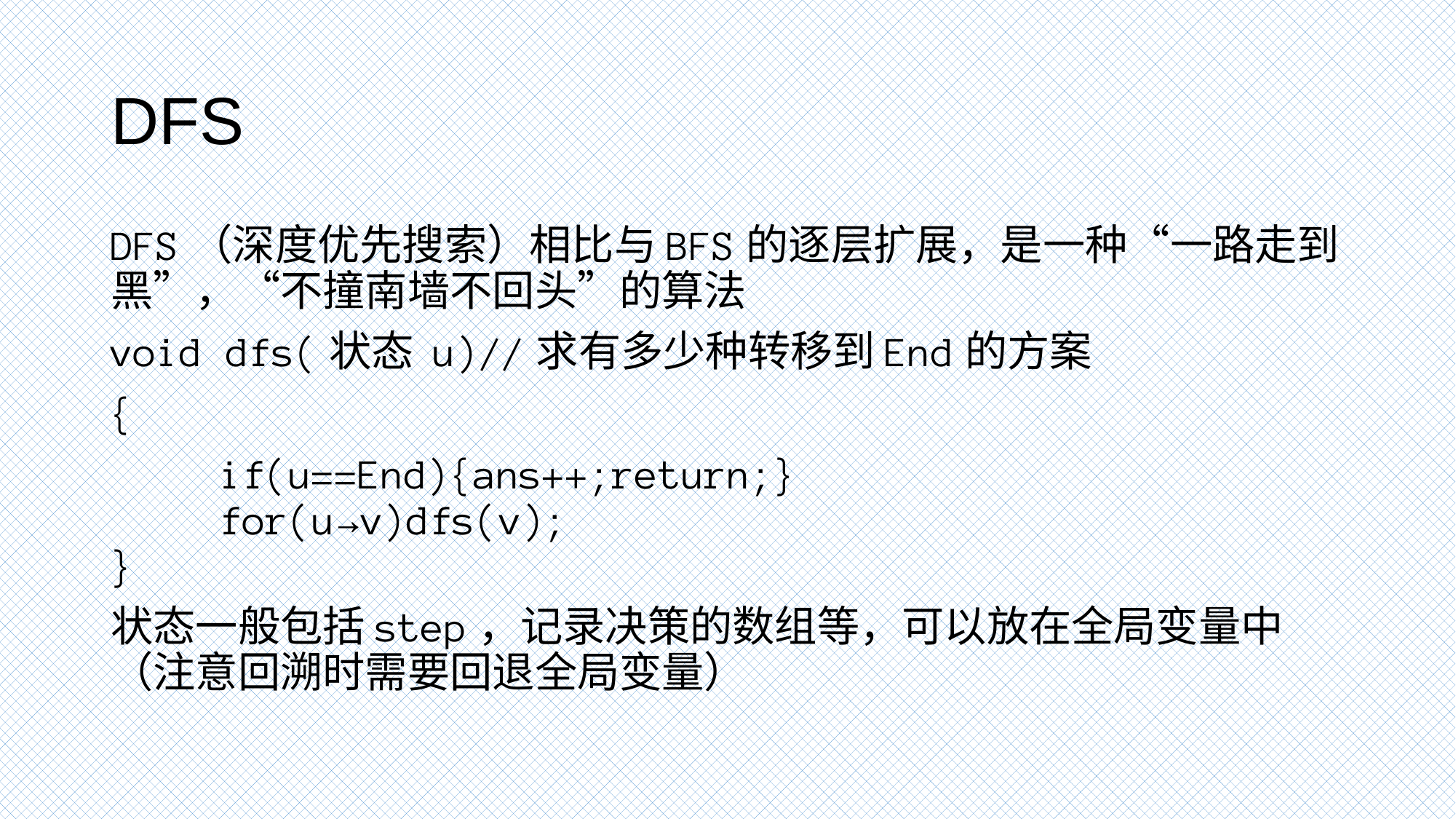

# DFS
DFS（深度优先搜索）相比与BFS的逐层扩展，是一种“一路走到黑”，“不撞南墙不回头”的算法
void dfs(状态 u)//求有多少种转移到End的方案
{
	if(u==End){ans++;return;}
	for(u→v)dfs(v);
}
状态一般包括step，记录决策的数组等，可以放在全局变量中（注意回溯时需要回退全局变量）